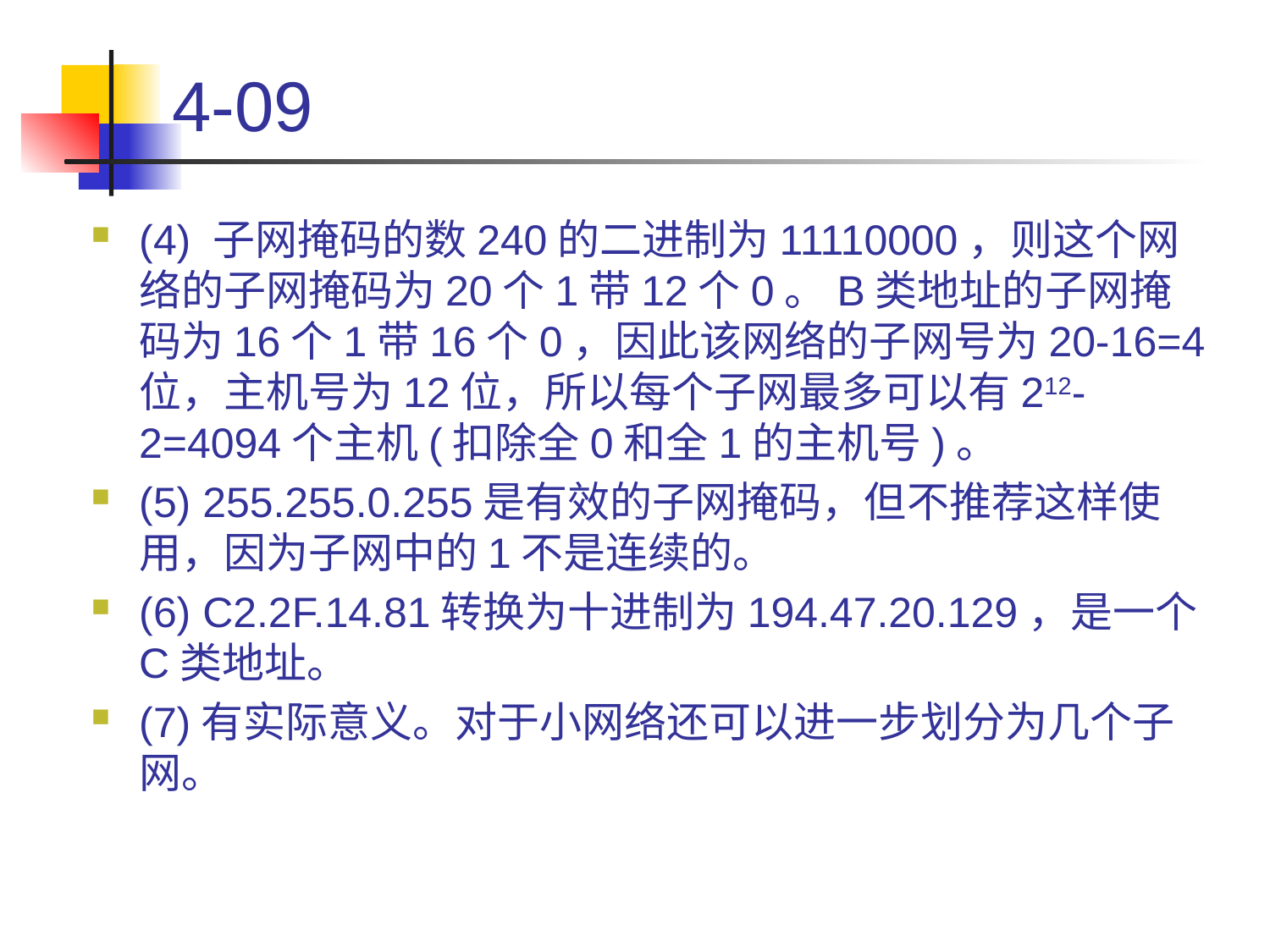

# 4-09
(4) 子网掩码的数240的二进制为11110000，则这个网络的子网掩码为20个1带12个0。B类地址的子网掩码为16个1带16个0，因此该网络的子网号为20-16=4位，主机号为12位，所以每个子网最多可以有212-2=4094个主机(扣除全0和全1的主机号)。
(5) 255.255.0.255是有效的子网掩码，但不推荐这样使用，因为子网中的1不是连续的。
(6) C2.2F.14.81转换为十进制为194.47.20.129，是一个C类地址。
(7)有实际意义。对于小网络还可以进一步划分为几个子网。